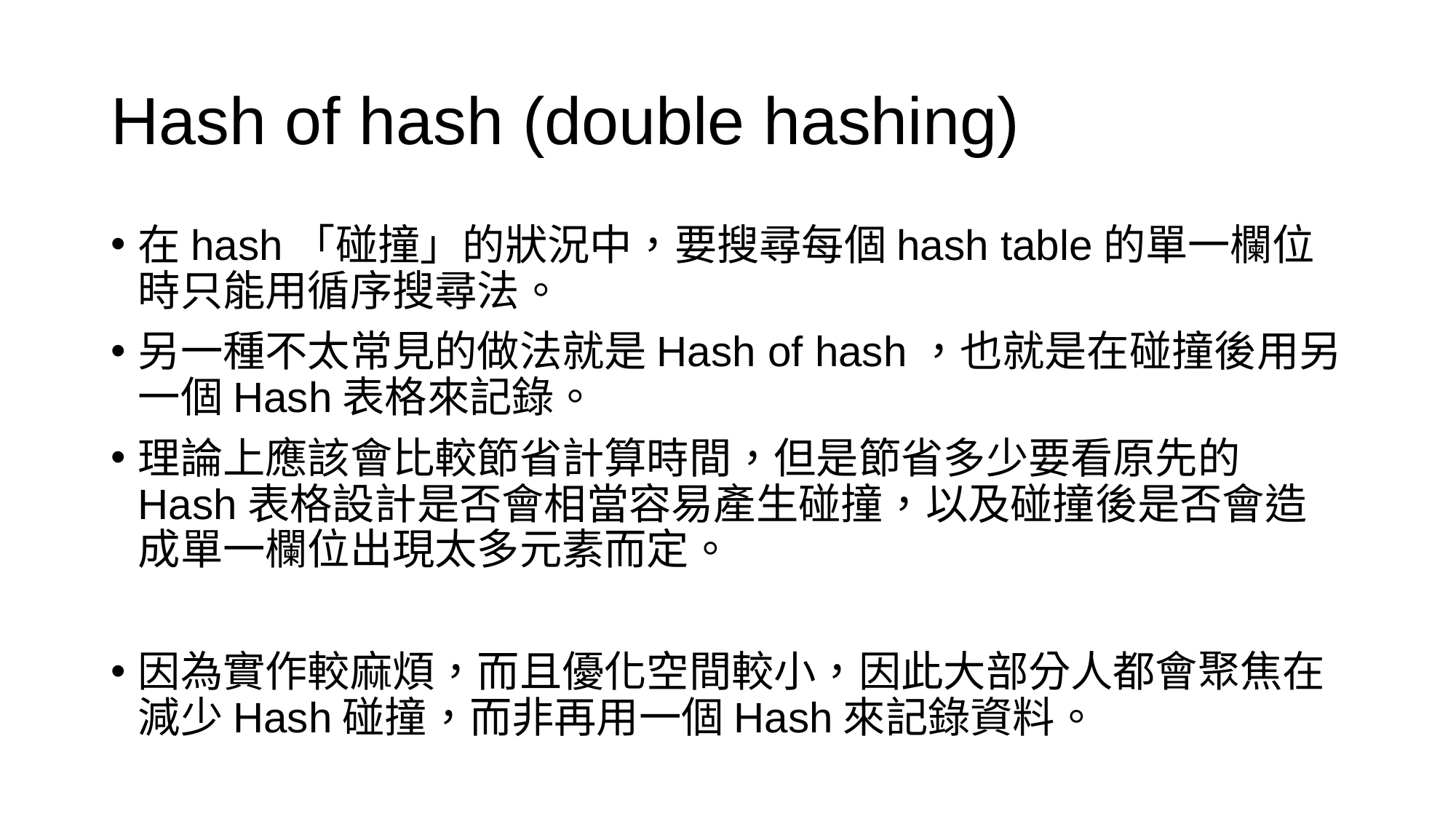

# Hash of hash (double hashing)
在hash「碰撞」的狀況中，要搜尋每個hash table的單一欄位時只能用循序搜尋法。
另一種不太常見的做法就是Hash of hash，也就是在碰撞後用另一個Hash表格來記錄。
理論上應該會比較節省計算時間，但是節省多少要看原先的Hash表格設計是否會相當容易產生碰撞，以及碰撞後是否會造成單一欄位出現太多元素而定。

因為實作較麻煩，而且優化空間較小，因此大部分人都會聚焦在減少Hash碰撞，而非再用一個Hash來記錄資料。